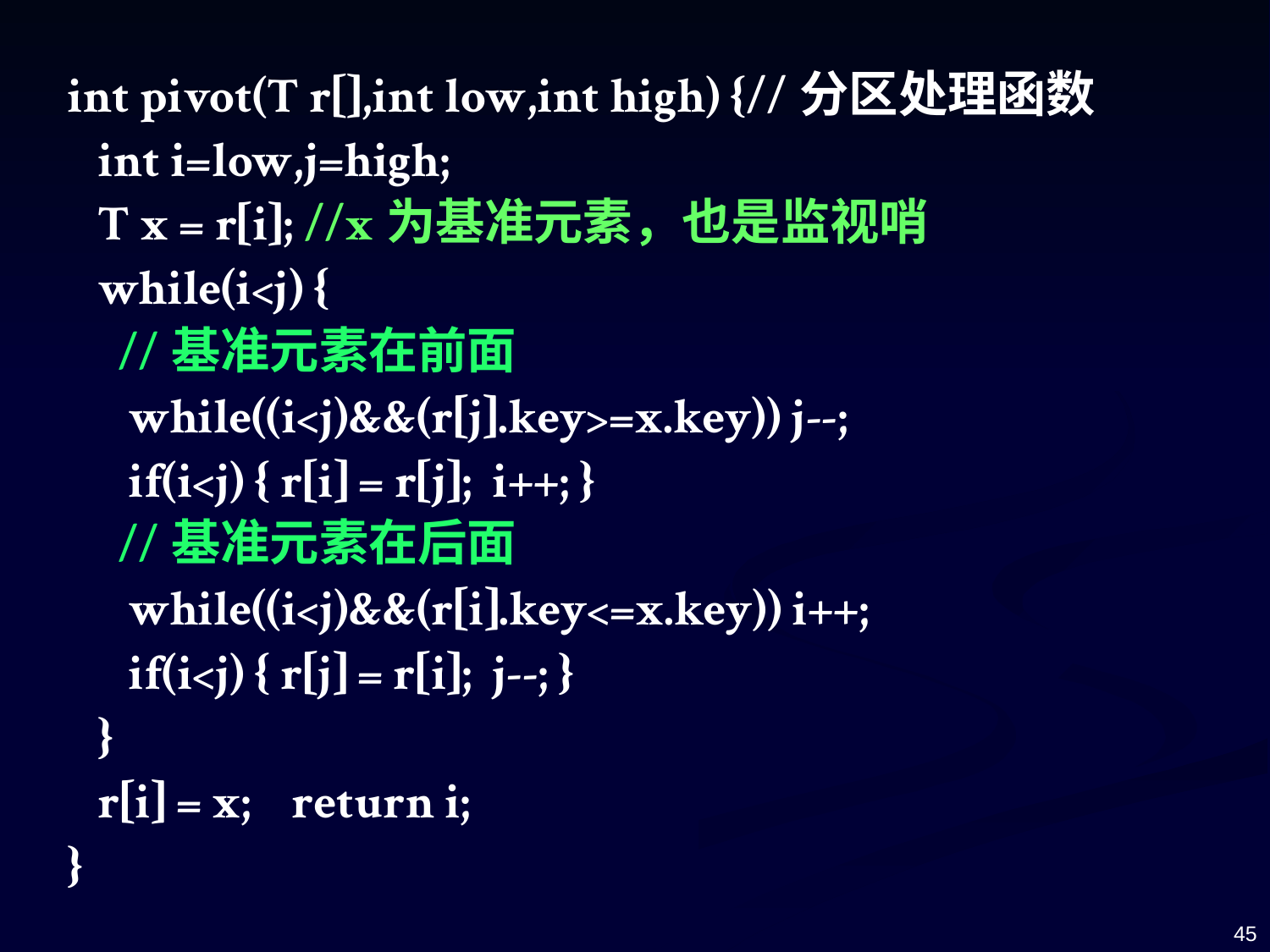

int pivot(T r[],int low,int high) {//分区处理函数
   int i=low,j=high;
   T x = r[i]; //x为基准元素，也是监视哨
   while(i<j) {
     //基准元素在前面
      while((i<j)&&(r[j].key>=x.key)) j--;
      if(i<j) { r[i] = r[j];  i++; }
     //基准元素在后面
      while((i<j)&&(r[i].key<=x.key)) i++;
      if(i<j) { r[j] = r[i];  j--; }
   }
   r[i] = x;    return i;
}
45